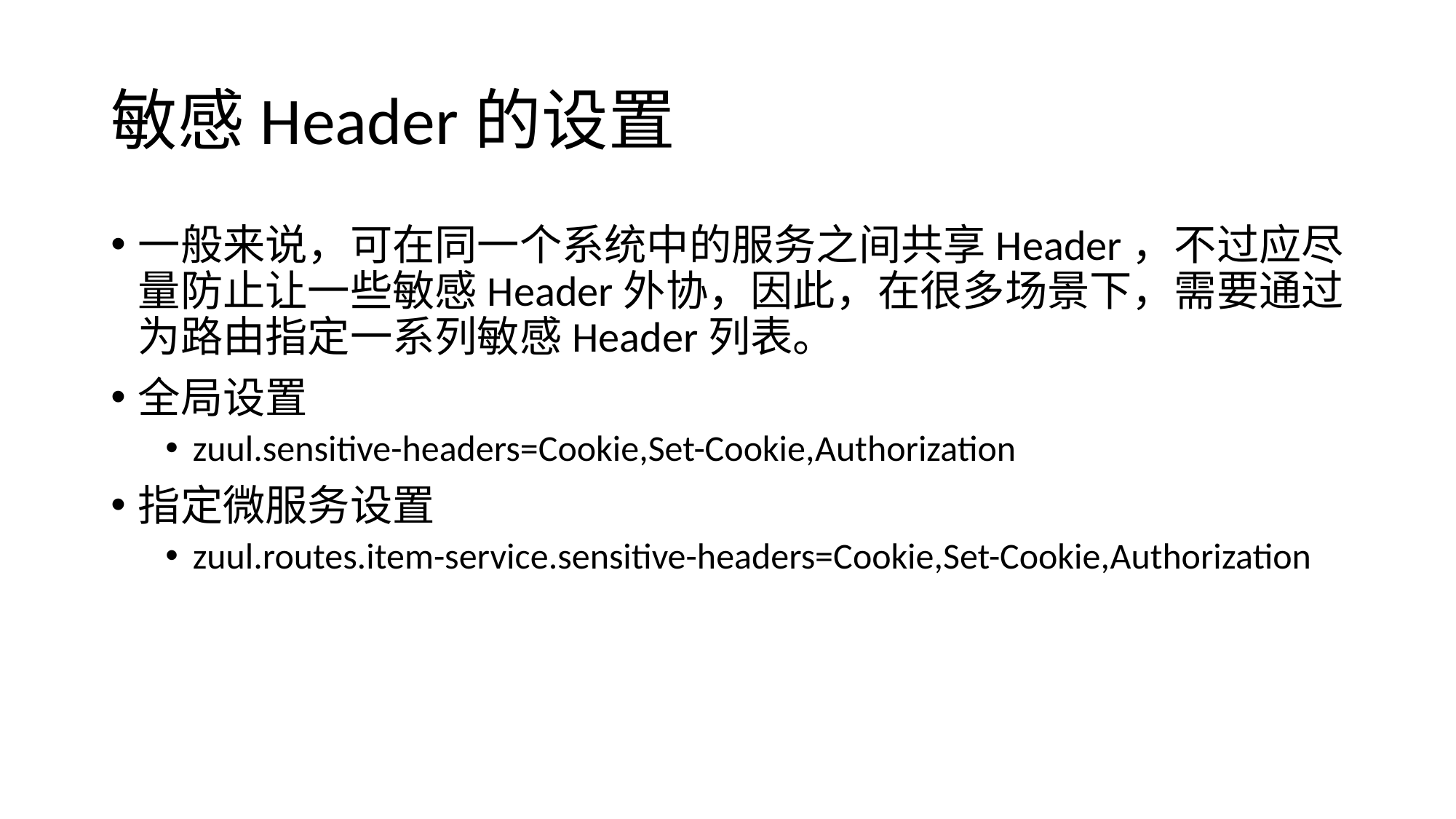

# 敏感Header的设置
一般来说，可在同一个系统中的服务之间共享Header，不过应尽量防止让一些敏感Header外协，因此，在很多场景下，需要通过为路由指定一系列敏感Header列表。
全局设置
zuul.sensitive-headers=Cookie,Set-Cookie,Authorization
指定微服务设置
zuul.routes.item-service.sensitive-headers=Cookie,Set-Cookie,Authorization